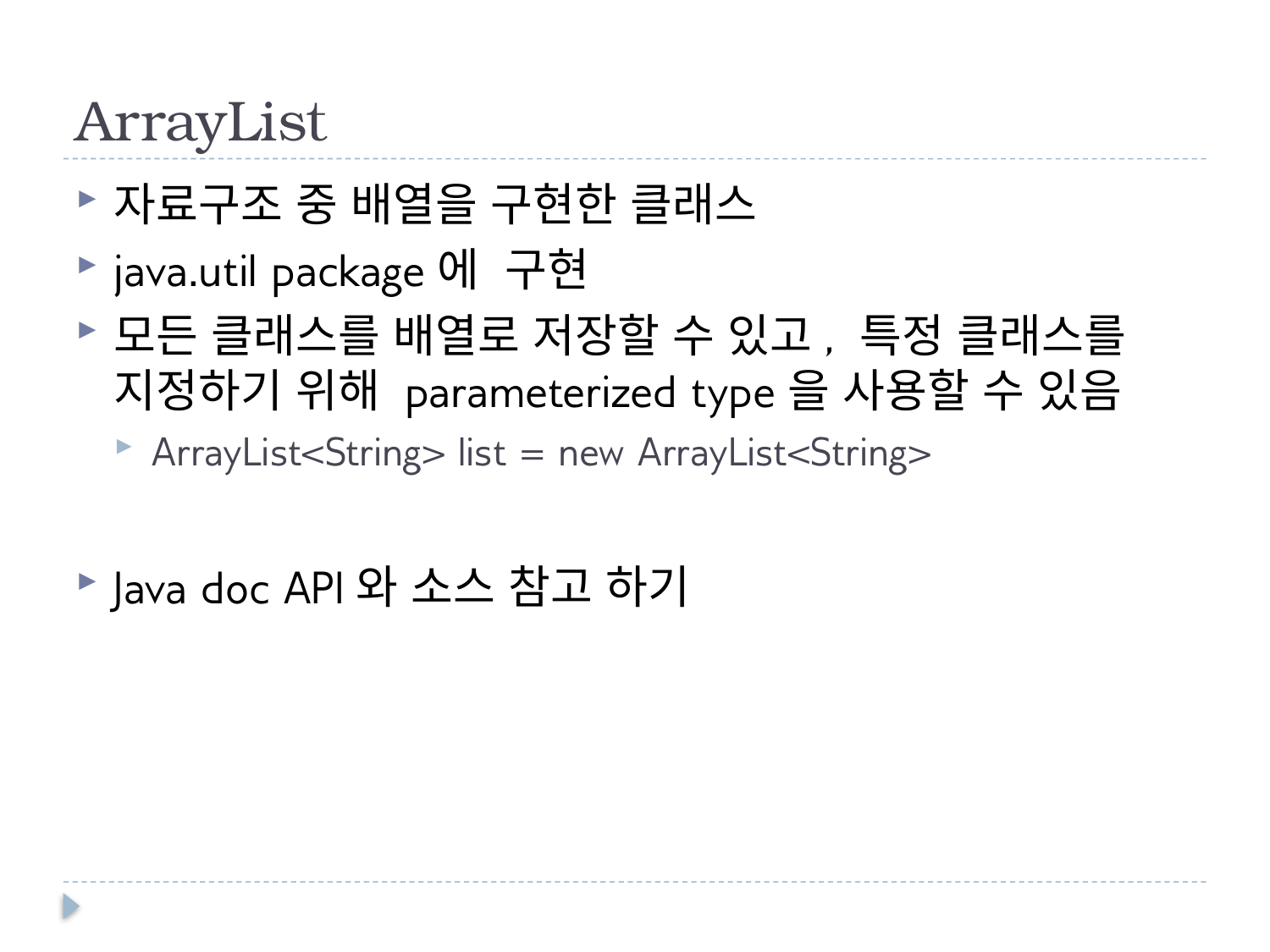

# ArrayList
자료구조 중 배열을 구현한 클래스
java.util package에  구현
모든 클래스를 배열로 저장할 수 있고, 특정 클래스를 지정하기 위해 parameterized type을 사용할 수 있음
ArrayList<String> list = new ArrayList<String>

Java doc API와 소스 참고 하기